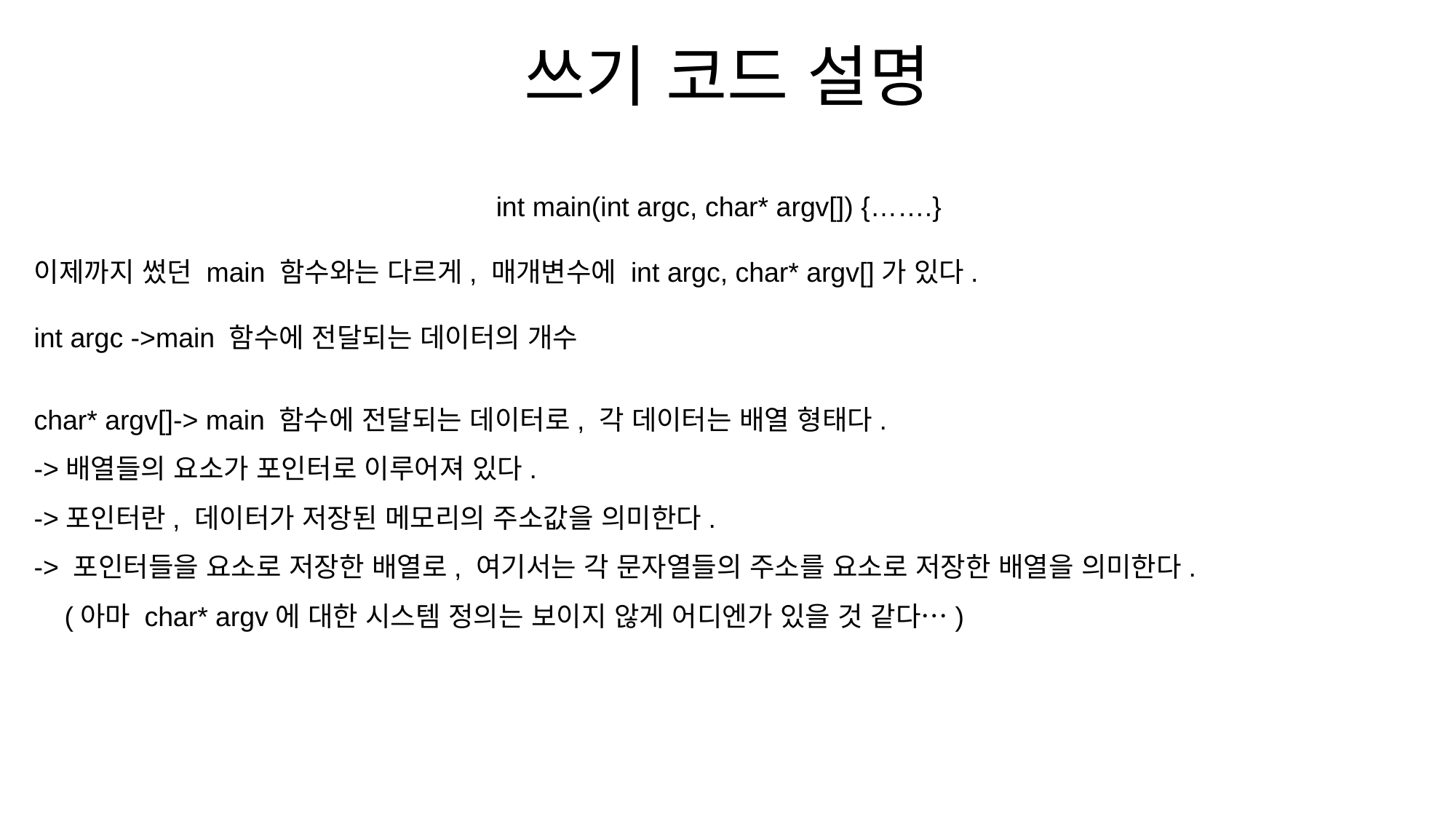

# 쓰기 코드 설명
int main(int argc, char* argv[]) {…….}

이제까지 썼던 main 함수와는 다르게, 매개변수에 int argc, char* argv[]가 있다.

int argc ->main 함수에 전달되는 데이터의 개수

char* argv[]-> main 함수에 전달되는 데이터로, 각 데이터는 배열 형태다.
->배열들의 요소가 포인터로 이루어져 있다.
->포인터란, 데이터가 저장된 메모리의 주소값을 의미한다.
-> 포인터들을 요소로 저장한 배열로, 여기서는 각 문자열들의 주소를 요소로 저장한 배열을 의미한다.
    (아마 char* argv에 대한 시스템 정의는 보이지 않게 어디엔가 있을 것 같다…)